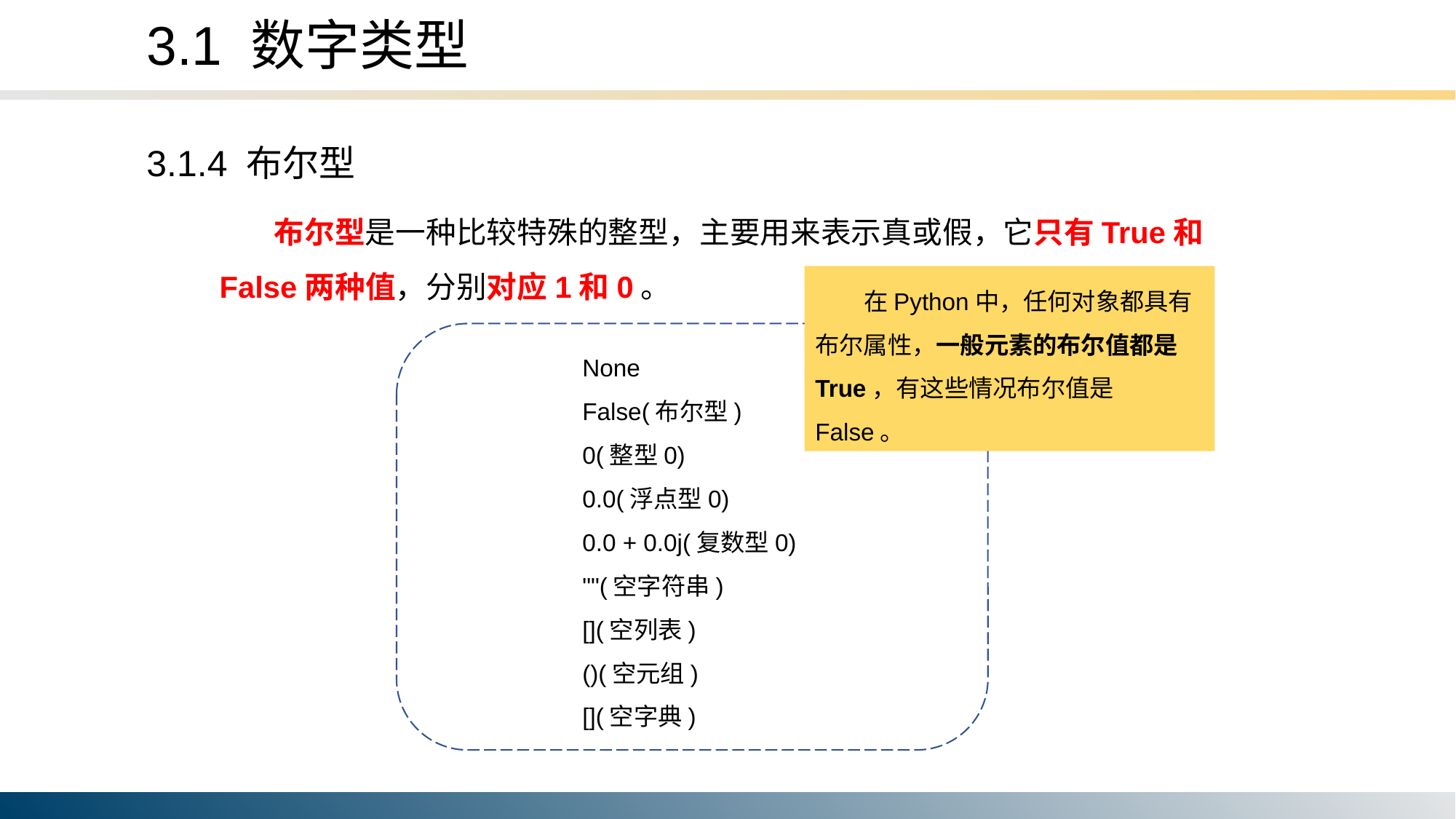

3.1 数字类型

3.1.4 布尔型
布尔型是一种比较特殊的整型，主要用来表示真或假，它只有True和False两种值，分别对应1和0。
在Python中，任何对象都具有布尔属性，一般元素的布尔值都是True，有这些情况布尔值是False。

None
False(布尔型)
0(整型0)
0.0(浮点型0)
0.0 + 0.0j(复数型0)
""(空字符串)
[](空列表)
()(空元组)
[](空字典)